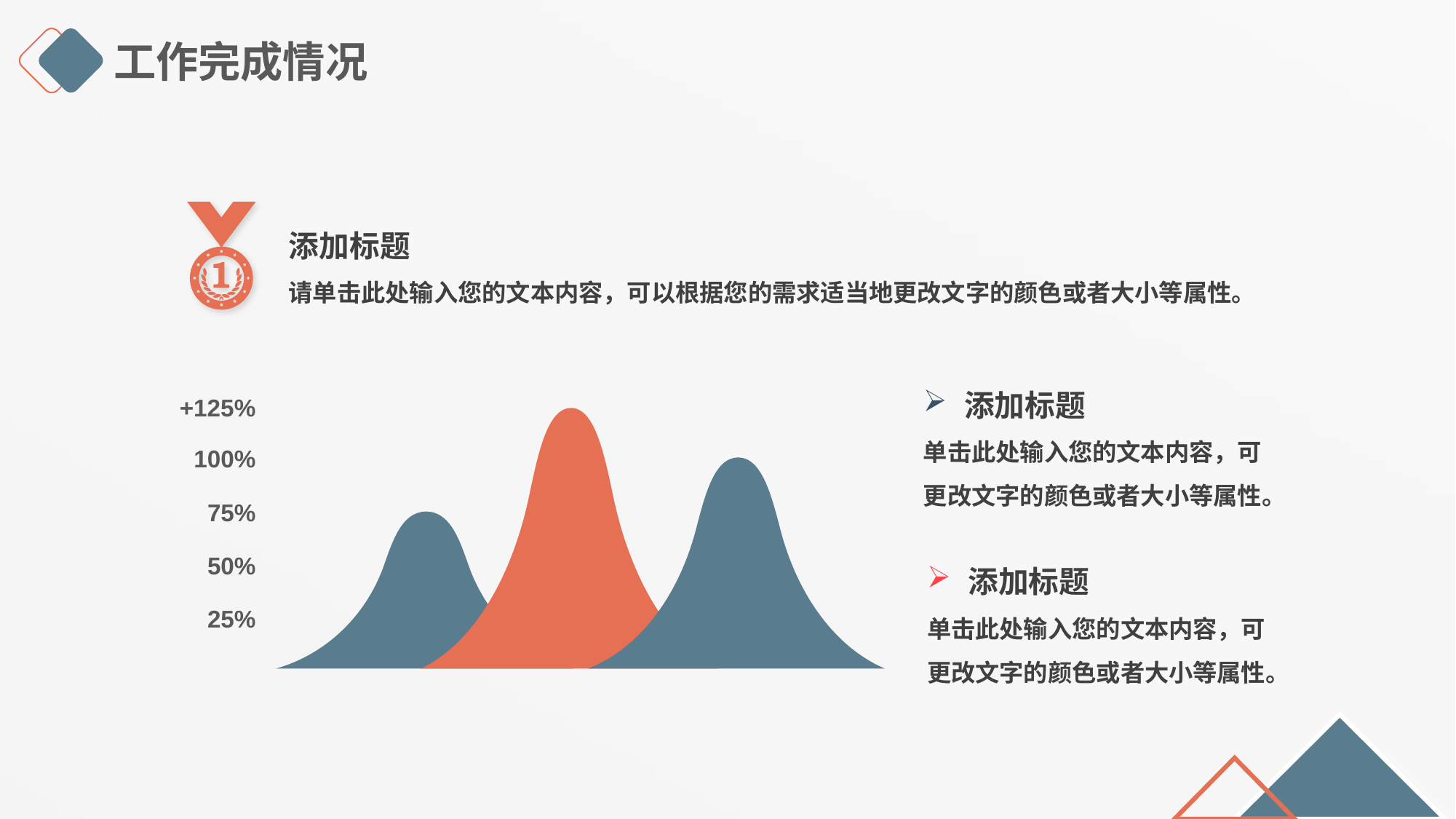

工作完成情况

添加标题
请单击此处输入您的文本内容，可以根据您的需求适当地更改文字的颜色或者大小等属性。
添加标题
单击此处输入您的文本内容，可更改文字的颜色或者大小等属性。
+125%

100%

75%

50%
25%
添加标题
单击此处输入您的文本内容，可更改文字的颜色或者大小等属性。